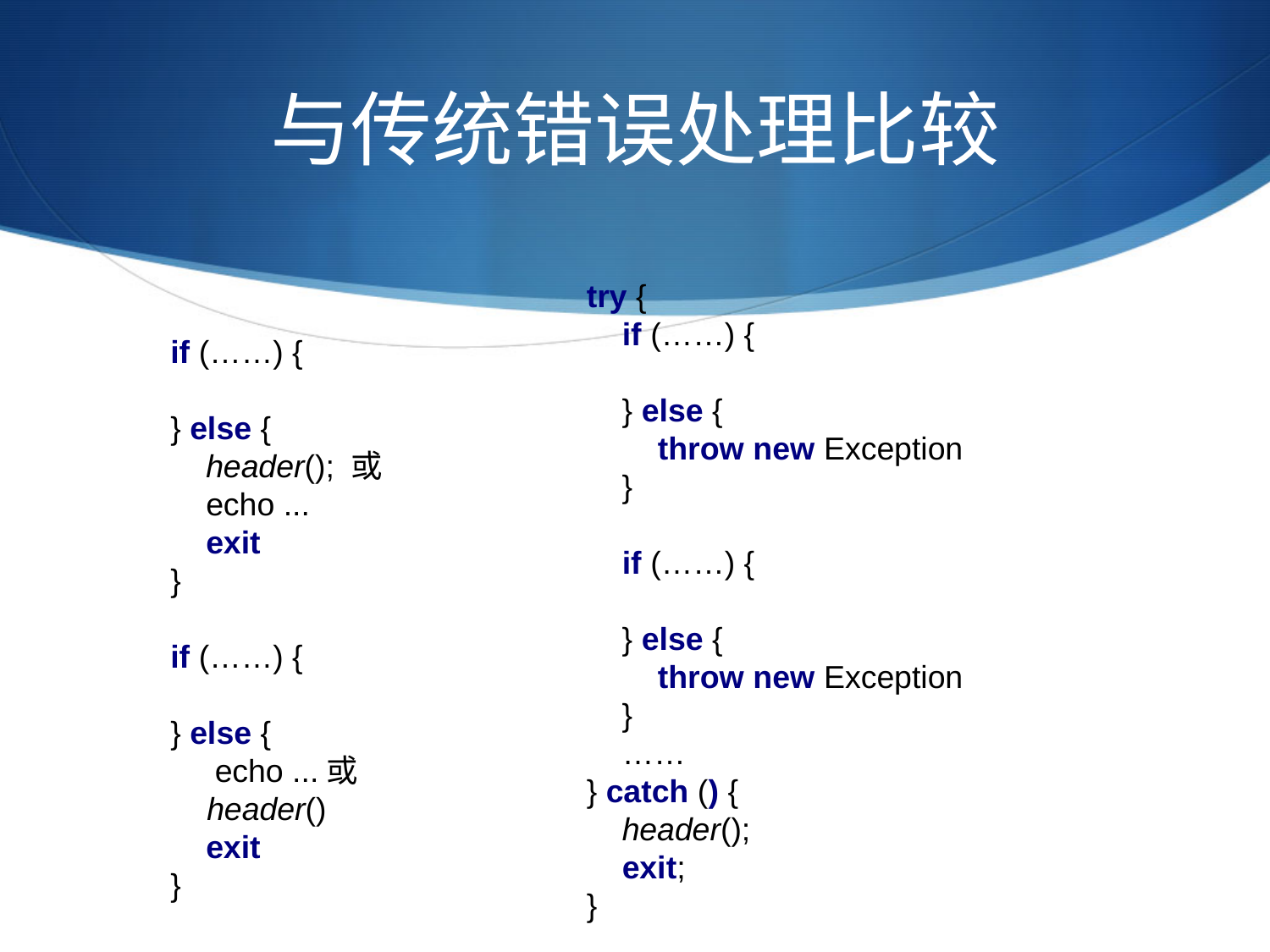

# 与传统错误处理比较
try {
    if (……) {
    } else {
        throw new Exception
    }
    if (……) {
    } else {
        throw new Exception
    }
    ……
} catch () {
    header();
    exit;
}
if (……) {
} else {
    header(); 或
    echo ...
    exit
}
if (……) {
} else {
     echo ...或
    header()
    exit
}
……